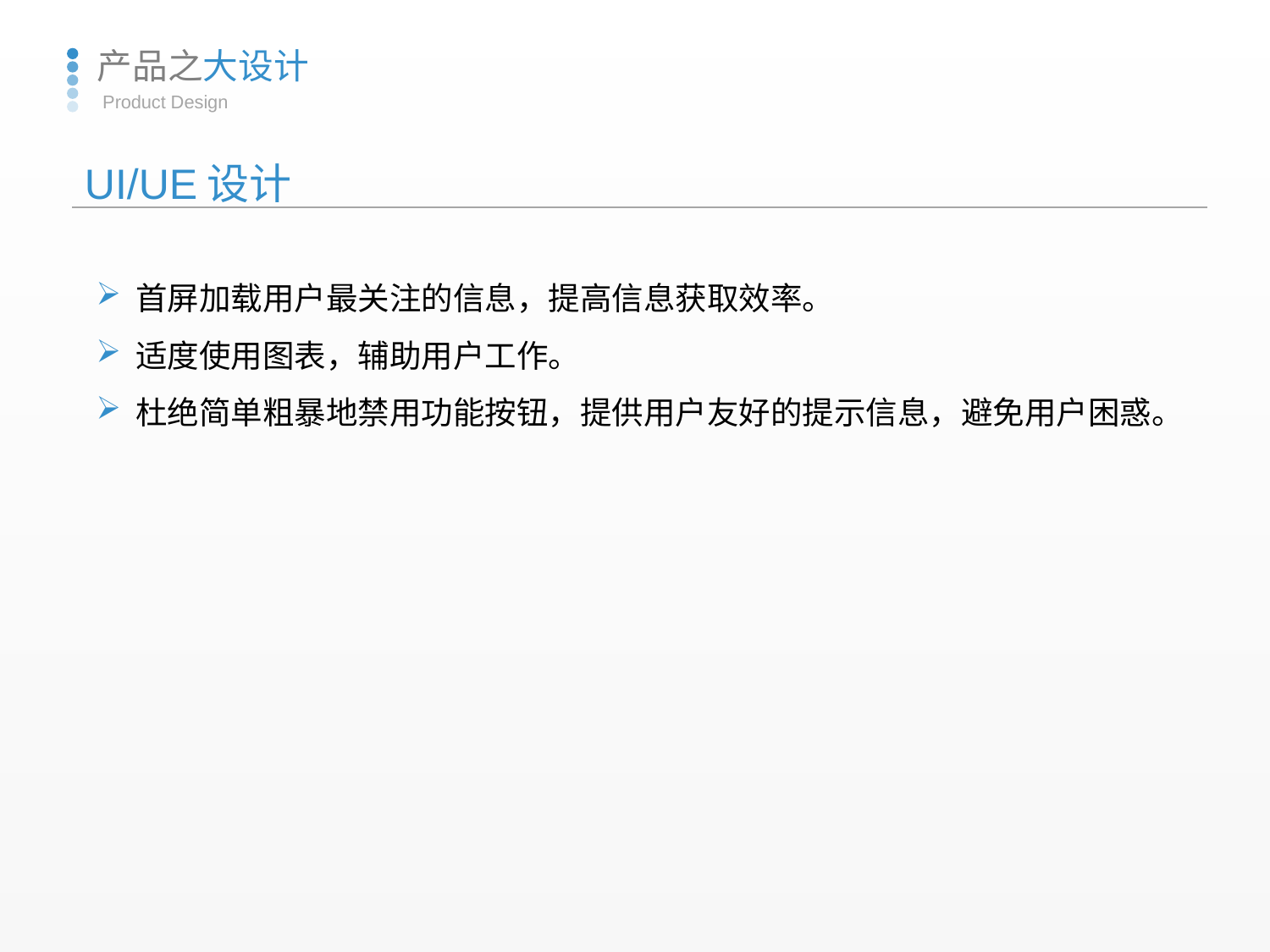

产品之大设计
Product Design
| UI/UE设计 |
| --- |
首屏加载用户最关注的信息，提高信息获取效率。
适度使用图表，辅助用户工作。
杜绝简单粗暴地禁用功能按钮，提供用户友好的提示信息，避免用户困惑。